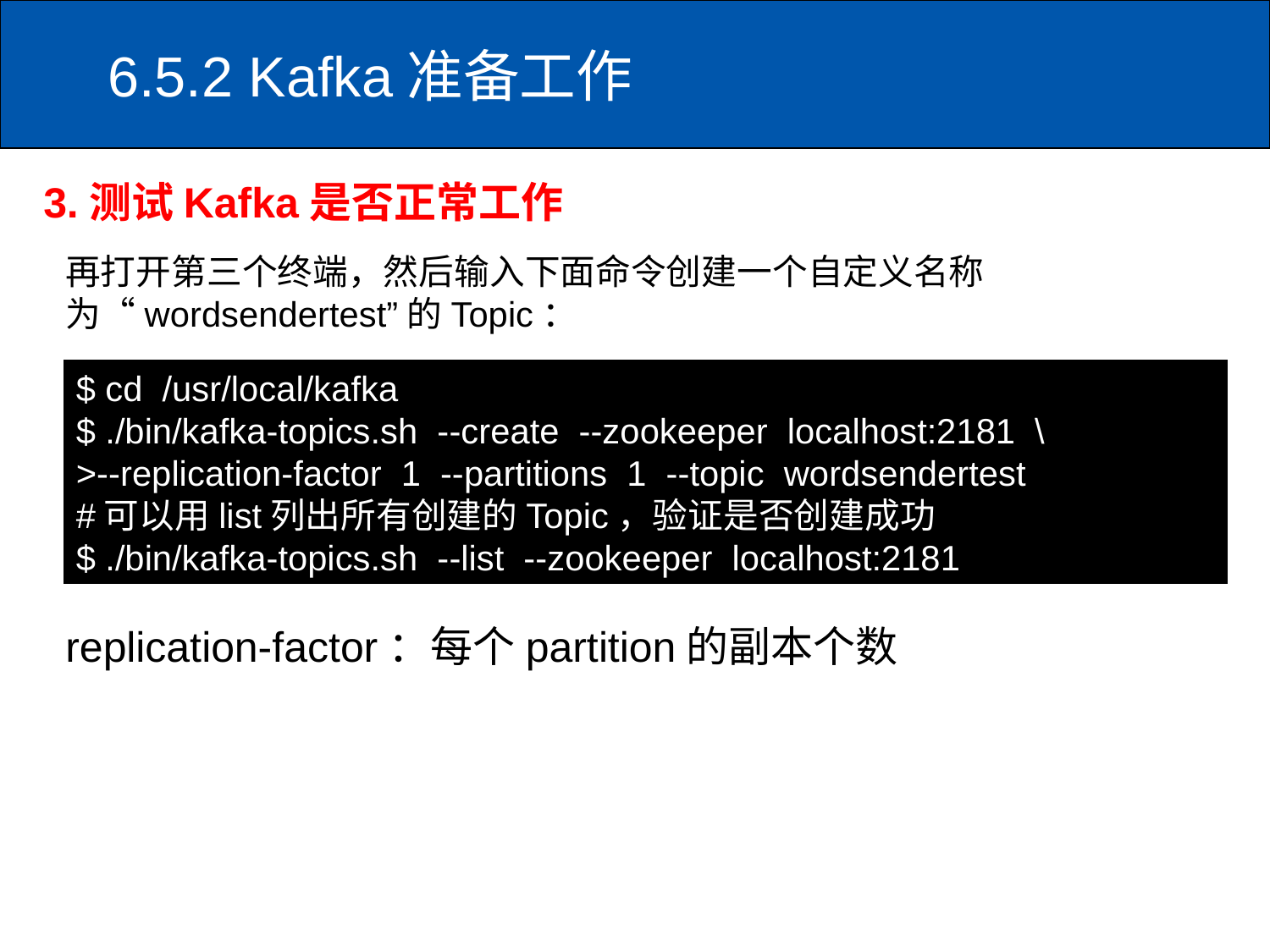

# 6.5.2 Kafka准备工作
3.测试Kafka是否正常工作
再打开第三个终端，然后输入下面命令创建一个自定义名称为“wordsendertest”的Topic：
$ cd  /usr/local/kafka
$ ./bin/kafka-topics.sh  --create  --zookeeper  localhost:2181  \
>--replication-factor  1  --partitions  1  --topic  wordsendertest
#可以用list列出所有创建的Topic，验证是否创建成功
$ ./bin/kafka-topics.sh  --list  --zookeeper  localhost:2181
replication-factor：每个partition的副本个数